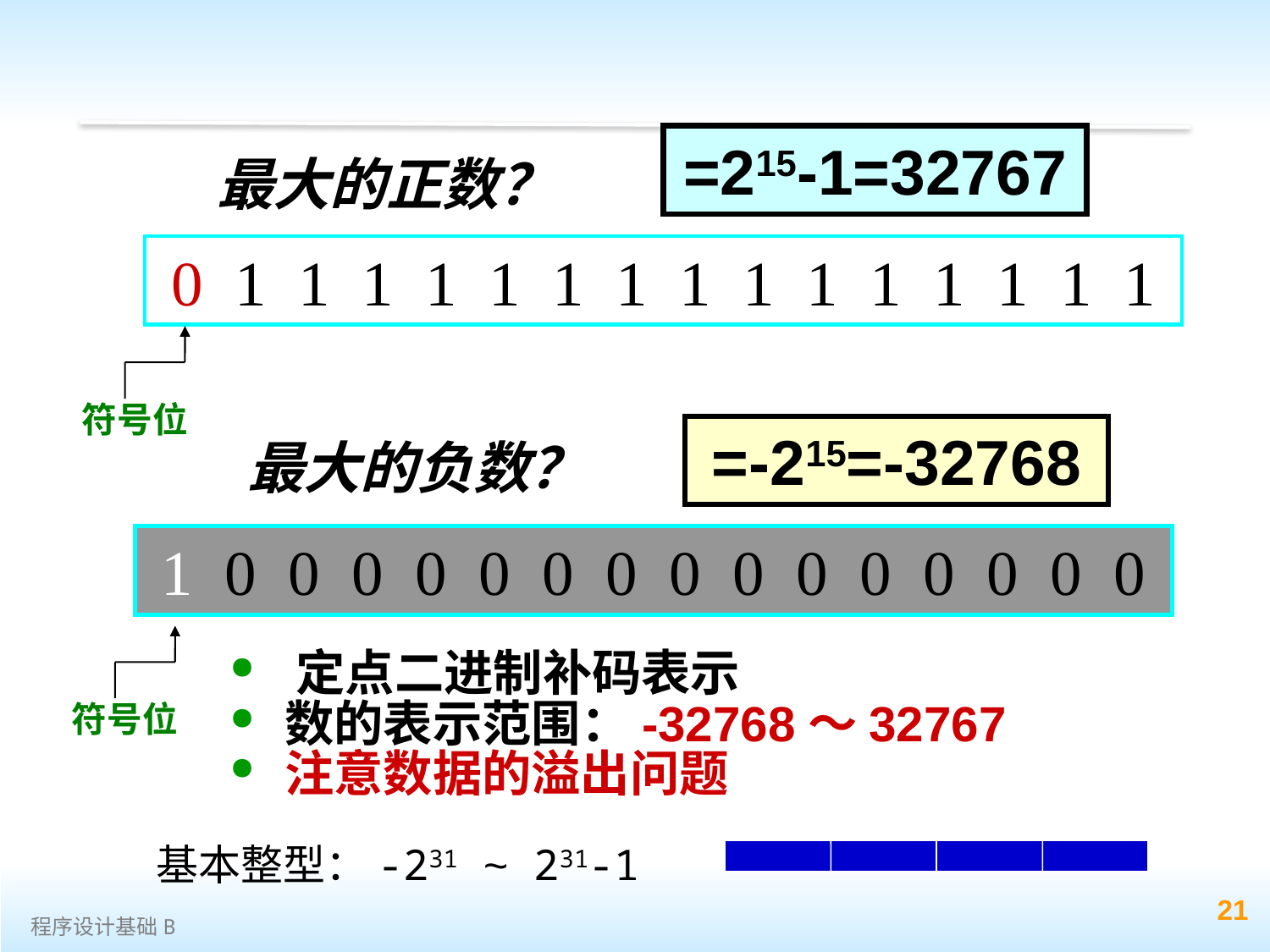

=215-1=32767
最大的正数？
0  1  1  1  1  1  1  1  1  1  1  1  1  1  1  1

符号位
=-215=-32768
最大的负数？
1  0  0  0  0  0  0  0  0  0  0  0  0  0  0  0

符号位
  定点二进制补码表示
 数的表示范围：-32768～32767
 注意数据的溢出问题
基本整型：-231 ~ 231-1

21